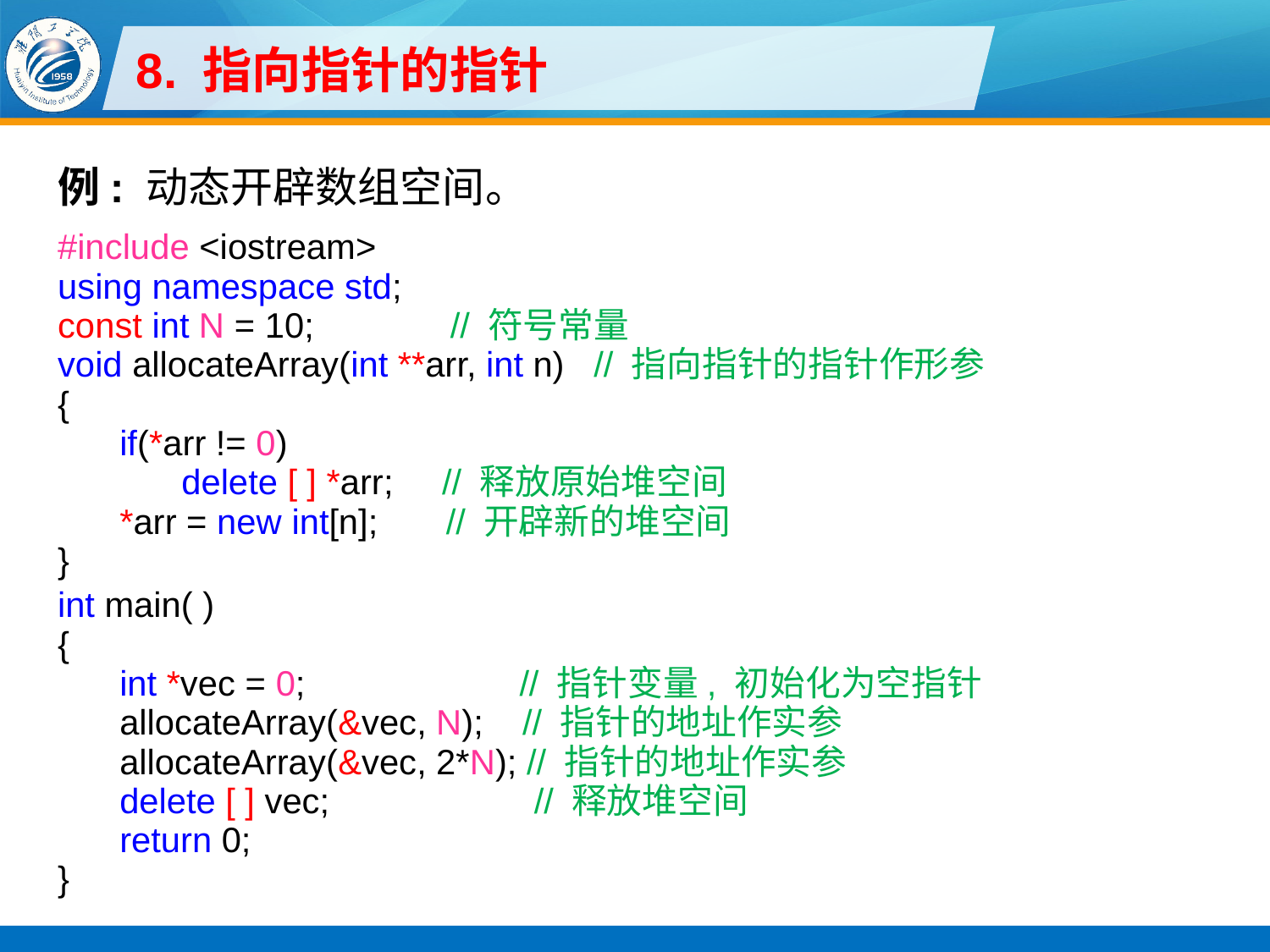

# 8. 指向指针的指针
例: 动态开辟数组空间。
#include <iostream>
using namespace std;
const int N = 10;              // 符号常量
void allocateArray(int **arr, int n)   // 指向指针的指针作形参
{
if(*arr != 0)
delete [ ] *arr;     // 释放原始堆空间
*arr = new int[n];       // 开辟新的堆空间
}
int main( )
{
int *vec = 0;                      // 指针变量, 初始化为空指针
allocateArray(&vec, N);    // 指针的地址作实参
allocateArray(&vec, 2*N); // 指针的地址作实参
delete [ ] vec;                     // 释放堆空间
return 0;
}